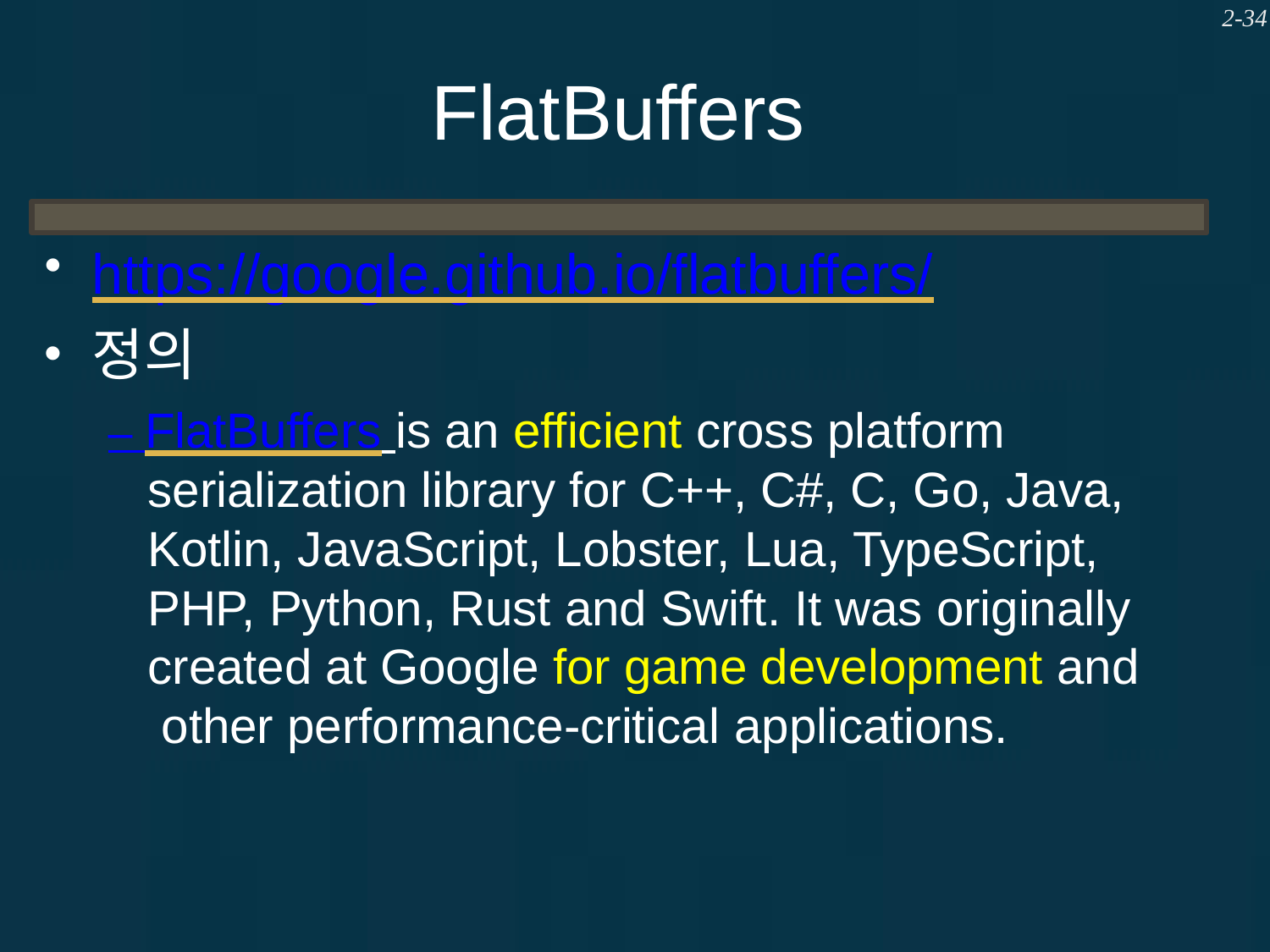

2-34
# FlatBuffers

https://google.github.io/flatbuffers/
정의
– FlatBuffers is an efficient cross platform  serialization library for C++, C#, C, Go, Java,  Kotlin, JavaScript, Lobster, Lua, TypeScript,  PHP, Python, Rust and Swift. It was originally  created at Google for game development and  other performance-critical applications.